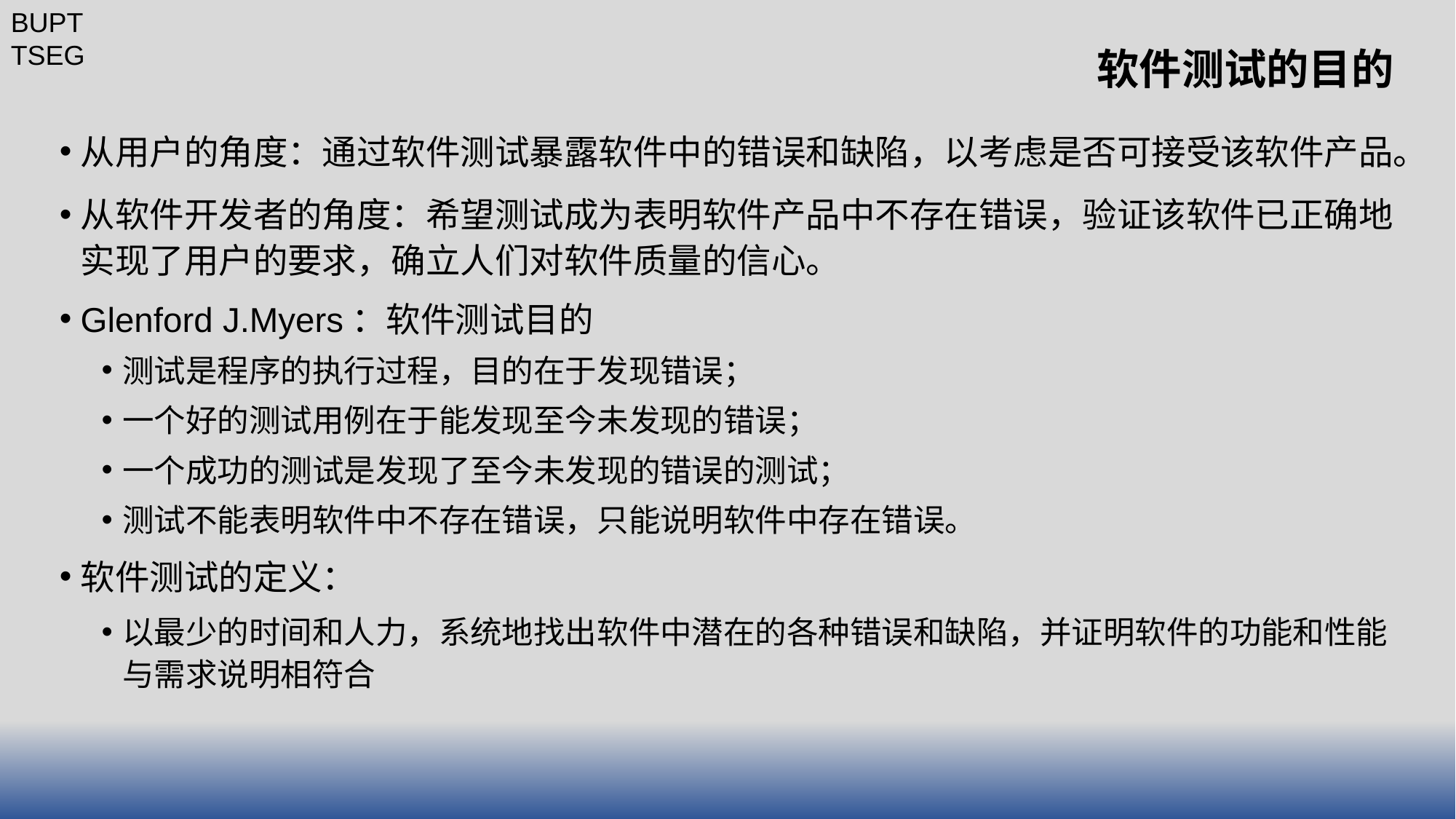

# 软件测试的目的
从用户的角度：通过软件测试暴露软件中的错误和缺陷，以考虑是否可接受该软件产品。
从软件开发者的角度：希望测试成为表明软件产品中不存在错误，验证该软件已正确地实现了用户的要求，确立人们对软件质量的信心。
Glenford J.Myers：软件测试目的
测试是程序的执行过程，目的在于发现错误；
一个好的测试用例在于能发现至今未发现的错误；
一个成功的测试是发现了至今未发现的错误的测试；
测试不能表明软件中不存在错误，只能说明软件中存在错误。
软件测试的定义：
以最少的时间和人力，系统地找出软件中潜在的各种错误和缺陷，并证明软件的功能和性能与需求说明相符合